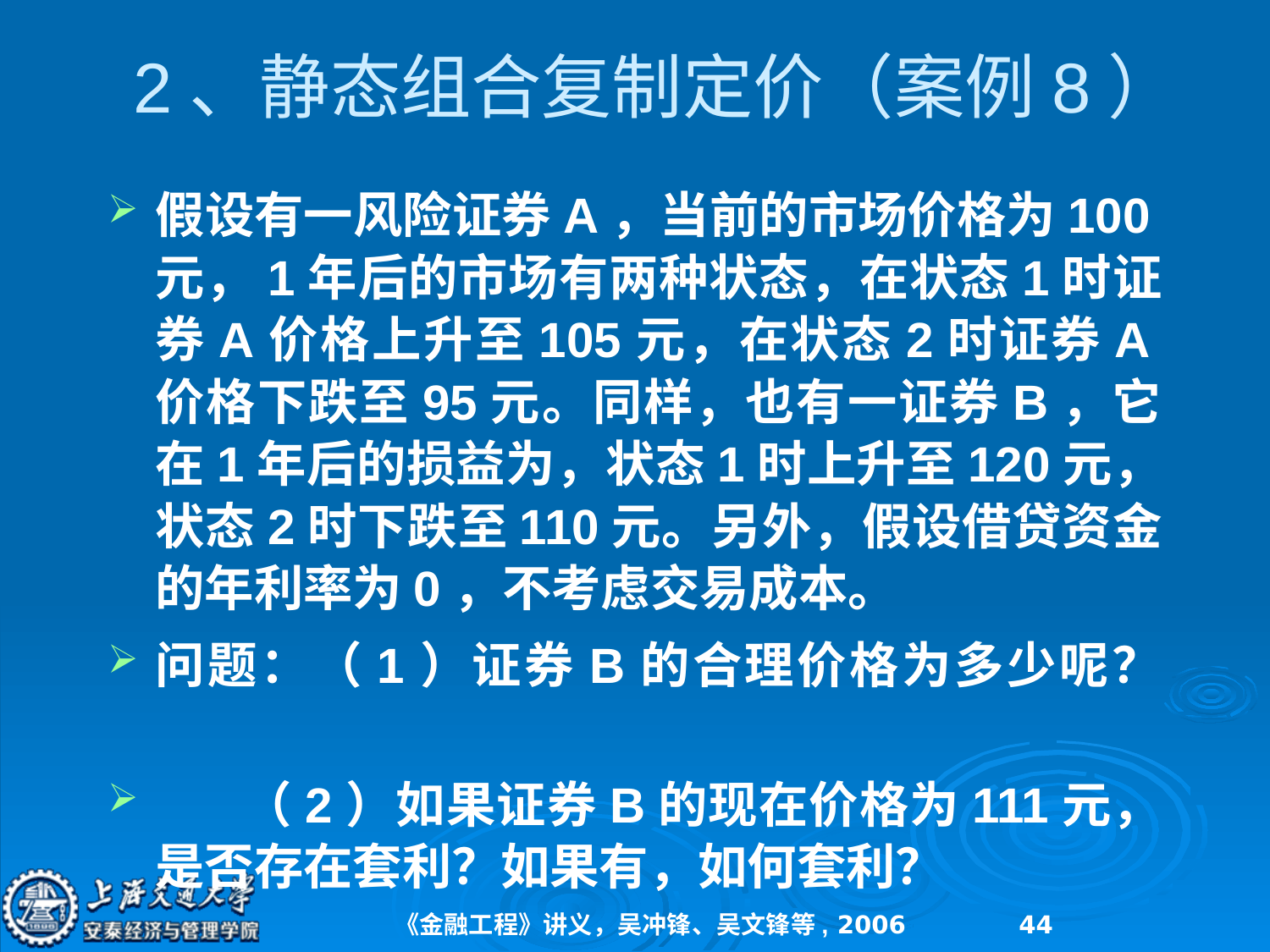

# 2、静态组合复制定价（案例8）
假设有一风险证券A，当前的市场价格为100元，1年后的市场有两种状态，在状态1时证券A价格上升至105元，在状态2时证券A价格下跌至95元。同样，也有一证券B，它在1年后的损益为，状态1时上升至120元，状态2时下跌至110元。另外，假设借贷资金的年利率为0，不考虑交易成本。
问题：（1）证券B的合理价格为多少呢？
      （2）如果证券B的现在价格为111元，是否存在套利？如果有，如何套利？